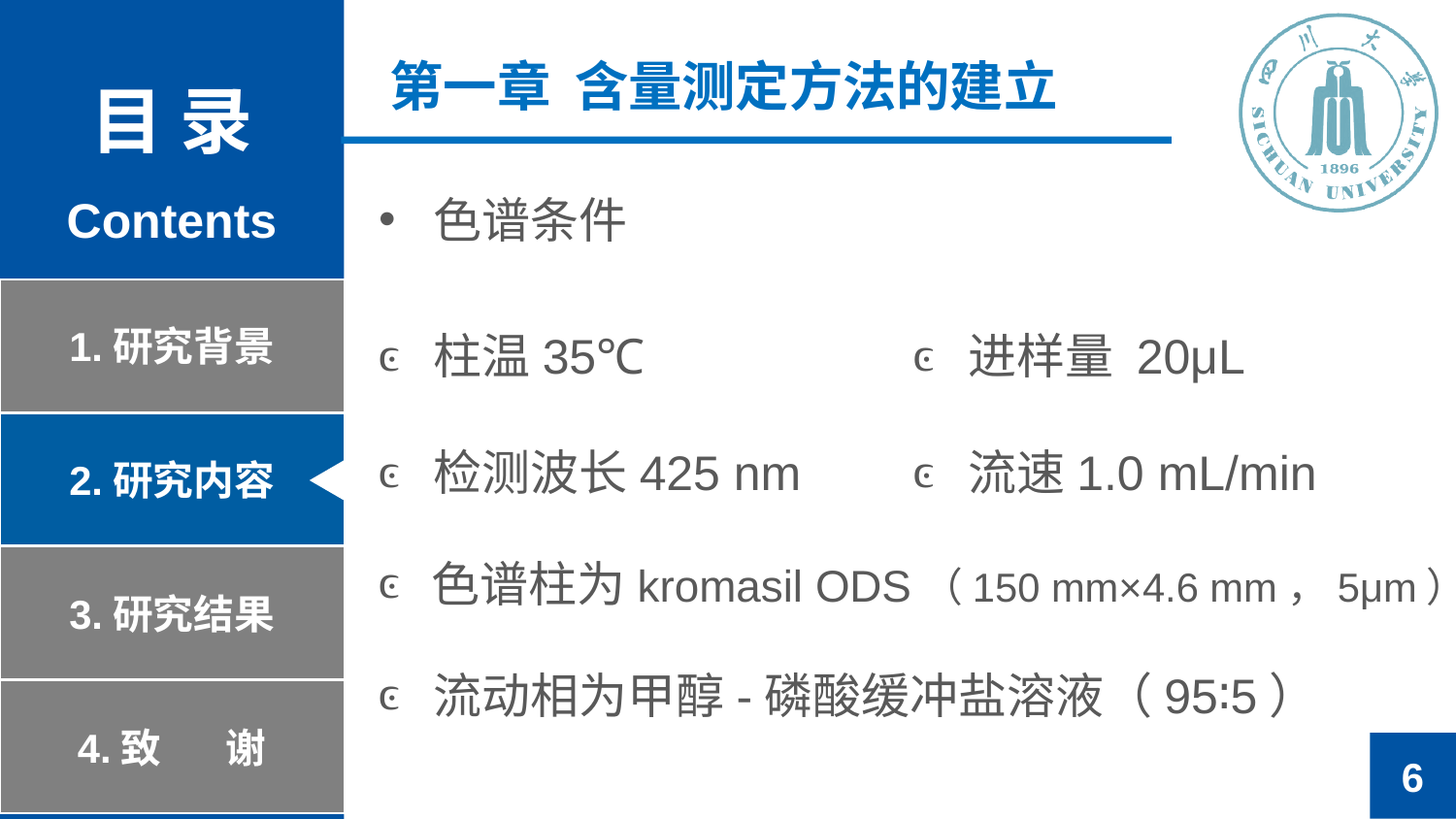

第一章  含量测定方法的建立

色谱条件
  柱温35℃

  检测波长425 nm
  进样量 20μL

  流速1.0 mL/min
  色谱柱为kromasil ODS（150 mm×4.6 mm，5μm）

  流动相为甲醇-磷酸缓冲盐溶液（95∶5）
6